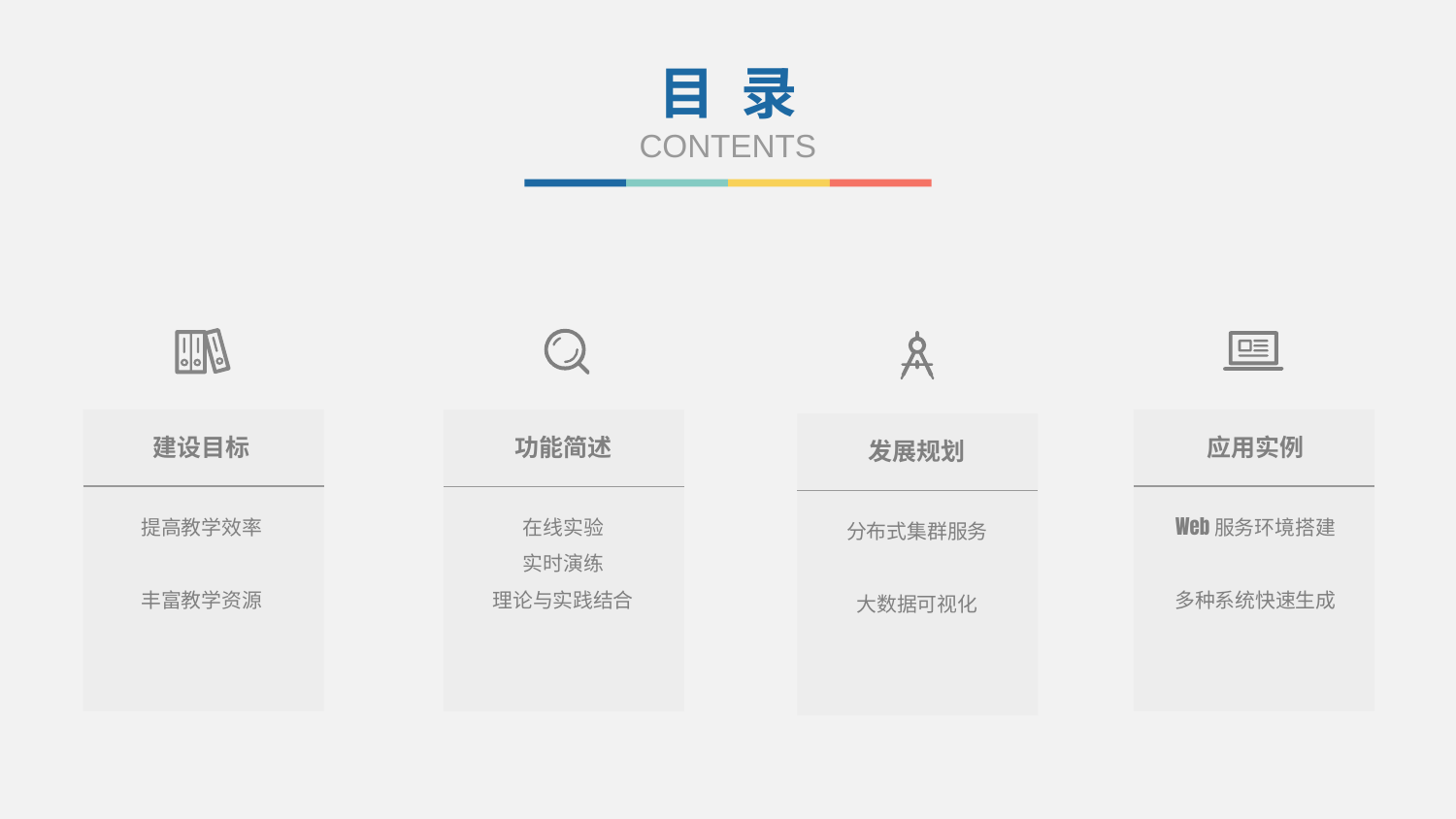

目  录
CONTENTS

建设目标
应用实例
功能简述
发展规划
提高教学效率

丰富教学资源
Web服务环境搭建

多种系统快速生成
在线实验
实时演练
理论与实践结合
分布式集群服务

大数据可视化